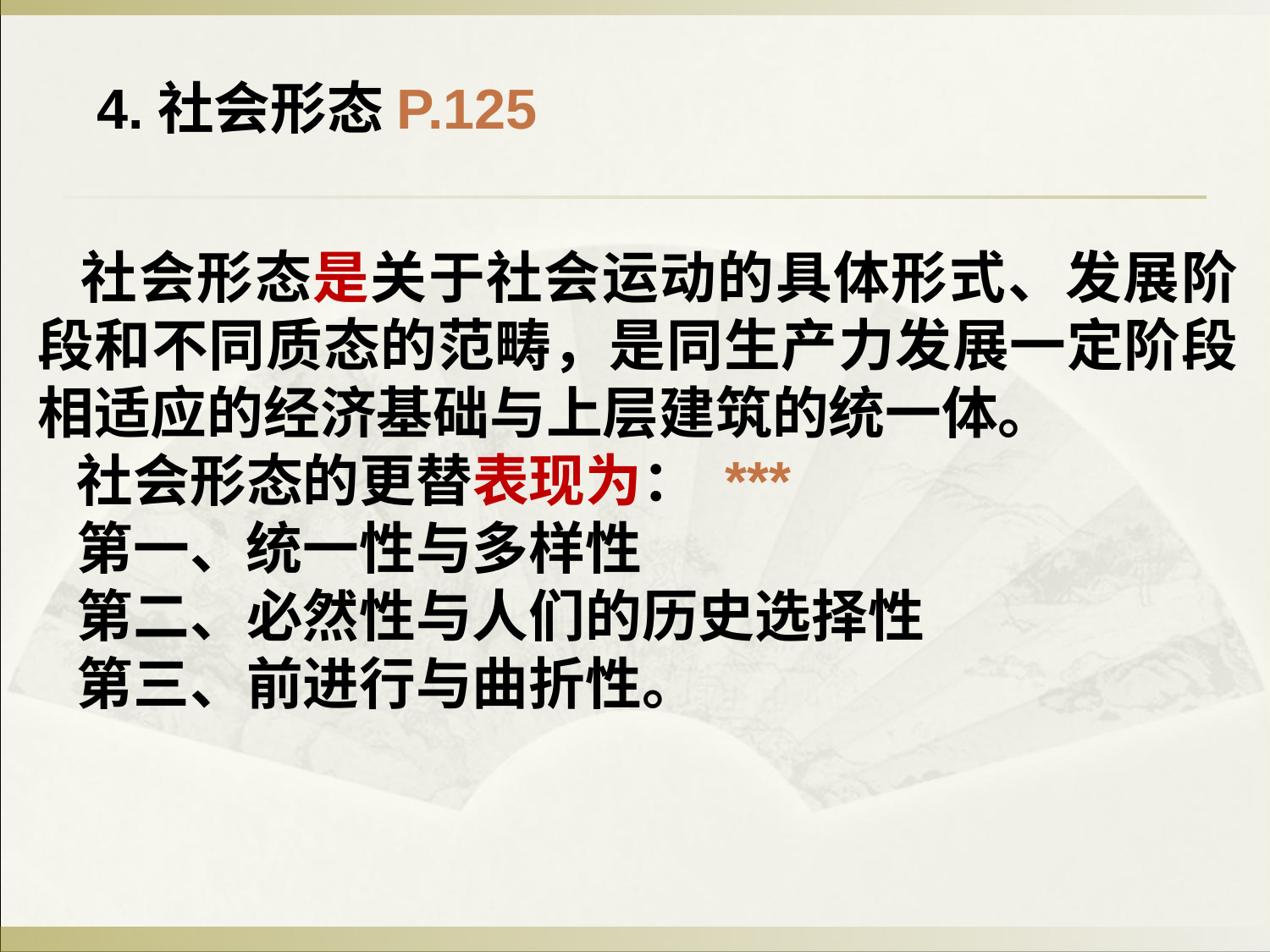

4.社会形态P.125
  社会形态是关于社会运动的具体形式、发展阶段和不同质态的范畴，是同生产力发展一定阶段相适应的经济基础与上层建筑的统一体。
  社会形态的更替表现为： ***
  第一、统一性与多样性
  第二、必然性与人们的历史选择性
  第三、前进行与曲折性。